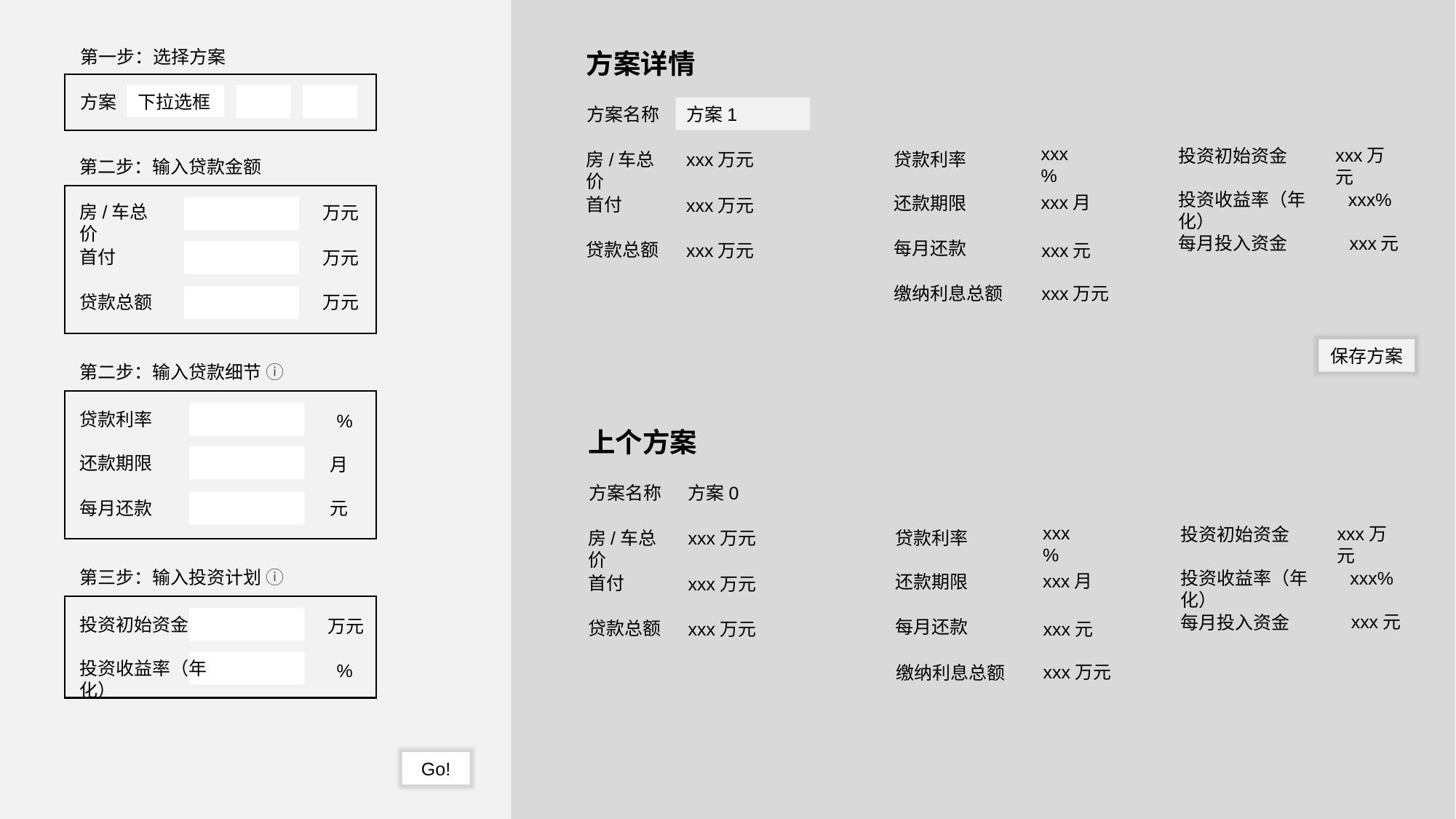

第一步：选择方案
方案详情

下拉选框
方案
方案名称
方案1
xxx%
xxx万元
投资初始资金
房/车总价
贷款利率
xxx万元
第二步：输入贷款金额
投资收益率（年化）
xxx%

xxx月
还款期限
首付
xxx万元
房/车总价
万元

xxx元
每月投入资金
每月还款
贷款总额
xxx万元
xxx元
首付

万元
xxx万元
缴纳利息总额
万元
贷款总额

保存方案
第二步：输入贷款细节 ⓘ

贷款利率
%
上个方案

还款期限
月
方案名称
方案0
元

每月还款
xxx%
xxx万元
投资初始资金
房/车总价
贷款利率
xxx万元
第三步：输入投资计划 ⓘ
投资收益率（年化）
xxx%
xxx月
还款期限
首付
xxx万元

xxx元
每月投入资金

投资初始资金
万元
每月还款
贷款总额
xxx万元
xxx元

投资收益率（年化）
%
xxx万元
缴纳利息总额
Go!